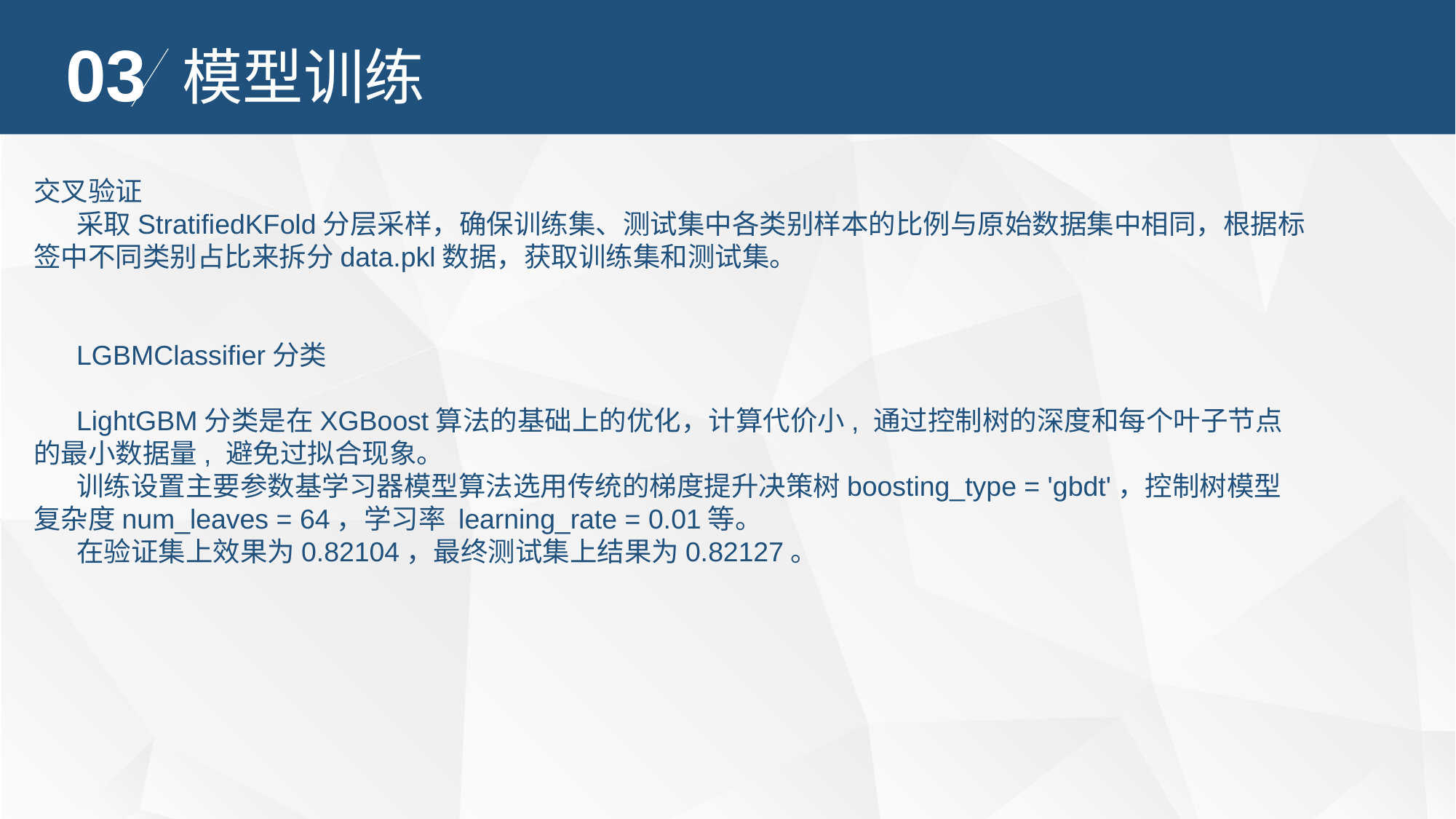

03
模型训练
交叉验证
采取StratifiedKFold分层采样，确保训练集、测试集中各类别样本的比例与原始数据集中相同，根据标签中不同类别占比来拆分data.pkl数据，获取训练集和测试集。

LGBMClassifier分类

LightGBM分类是在XGBoost算法的基础上的优化，计算代价小, 通过控制树的深度和每个叶子节点的最小数据量, 避免过拟合现象。
训练设置主要参数基学习器模型算法选用传统的梯度提升决策树boosting_type = 'gbdt'，控制树模型复杂度num_leaves = 64，学习率 learning_rate = 0.01等。
在验证集上效果为0.82104，最终测试集上结果为0.82127。